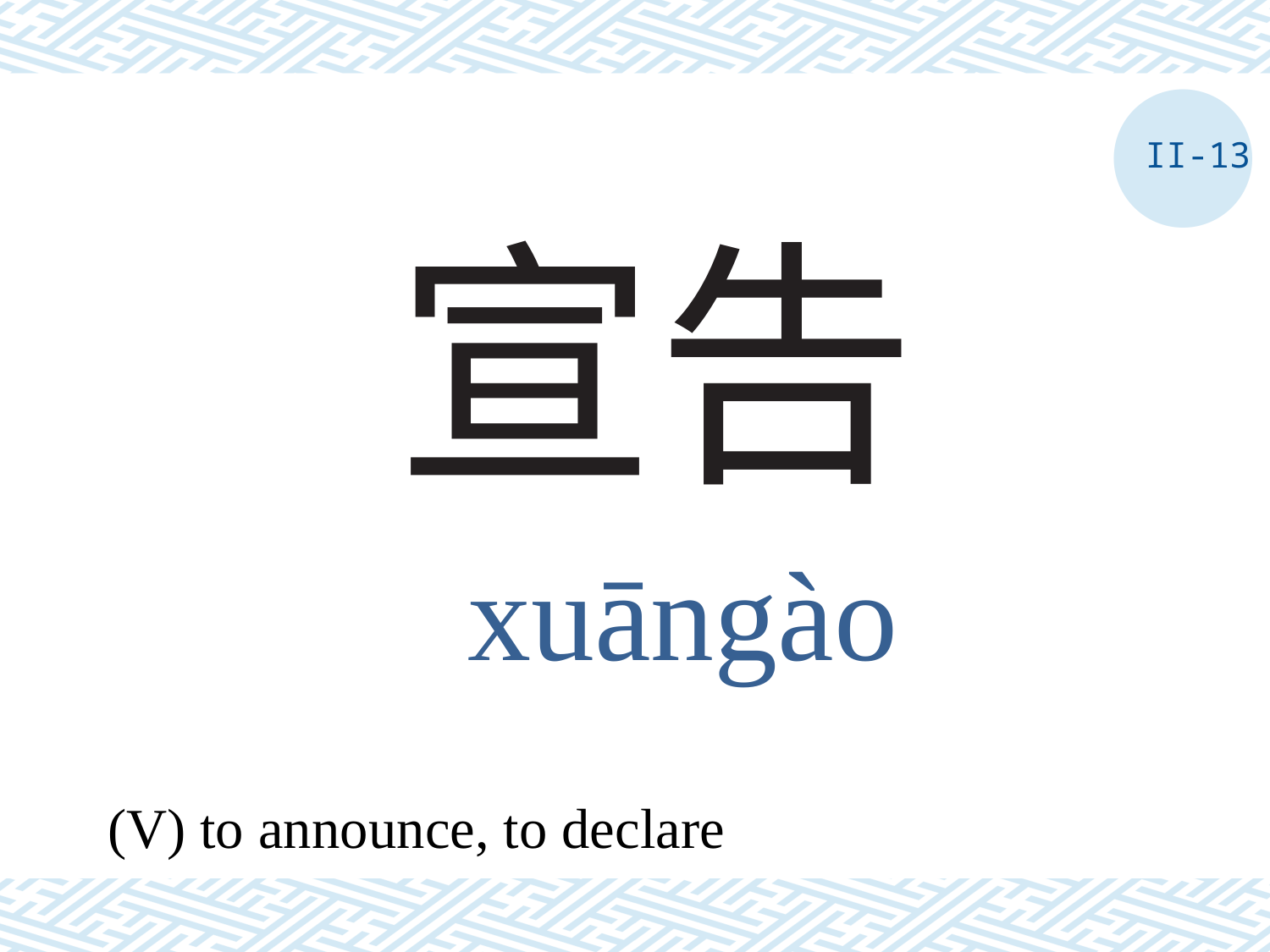

II-13

# 宣告
xuāngào
(V) to announce, to declare